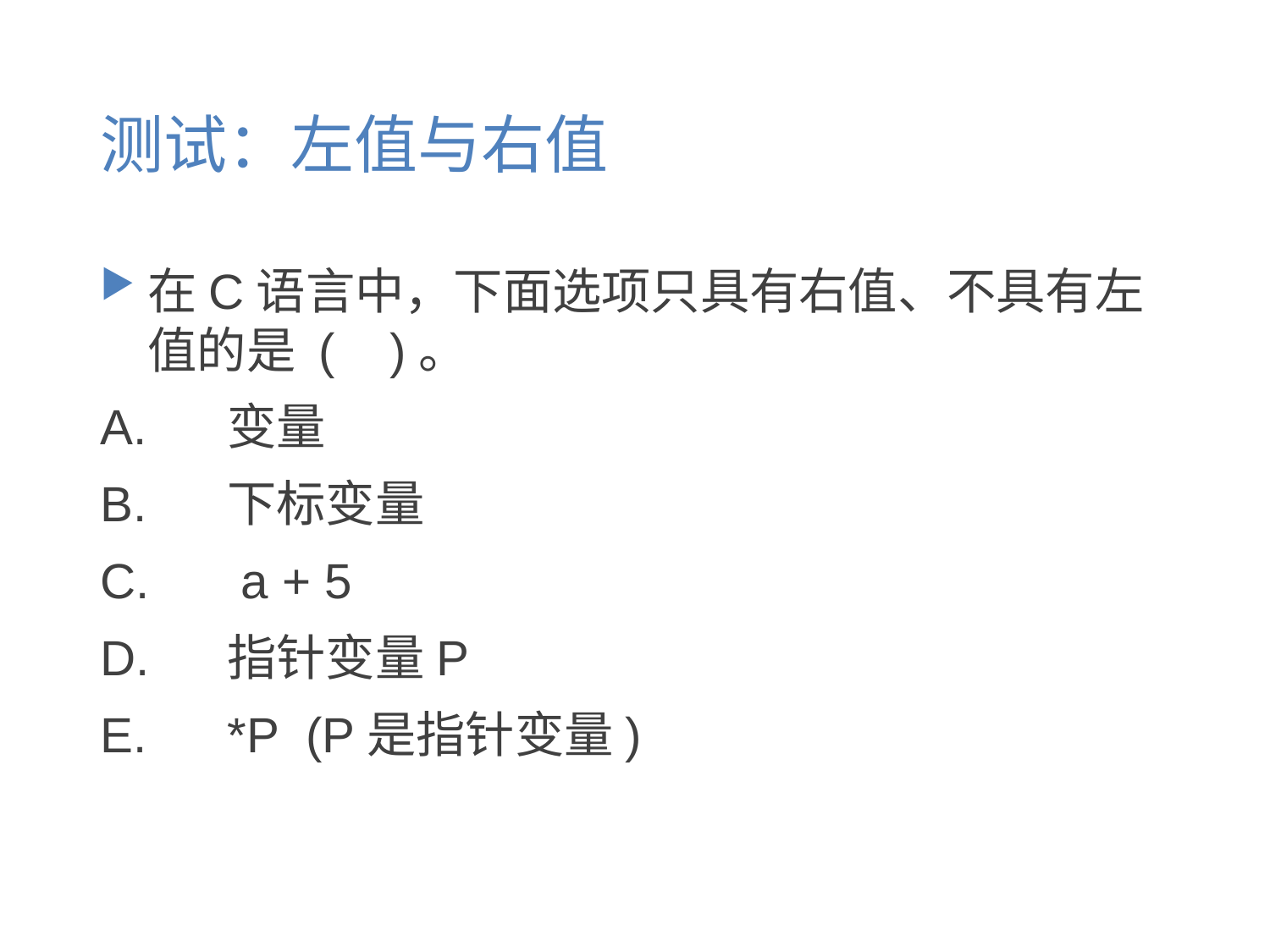

# 测试：左值与右值
在C语言中，下面选项只具有右值、不具有左值的是 (    )。
A.	变量
B. 	下标变量
C. 	 a + 5
D.	指针变量P
E. 	*P  (P是指针变量)